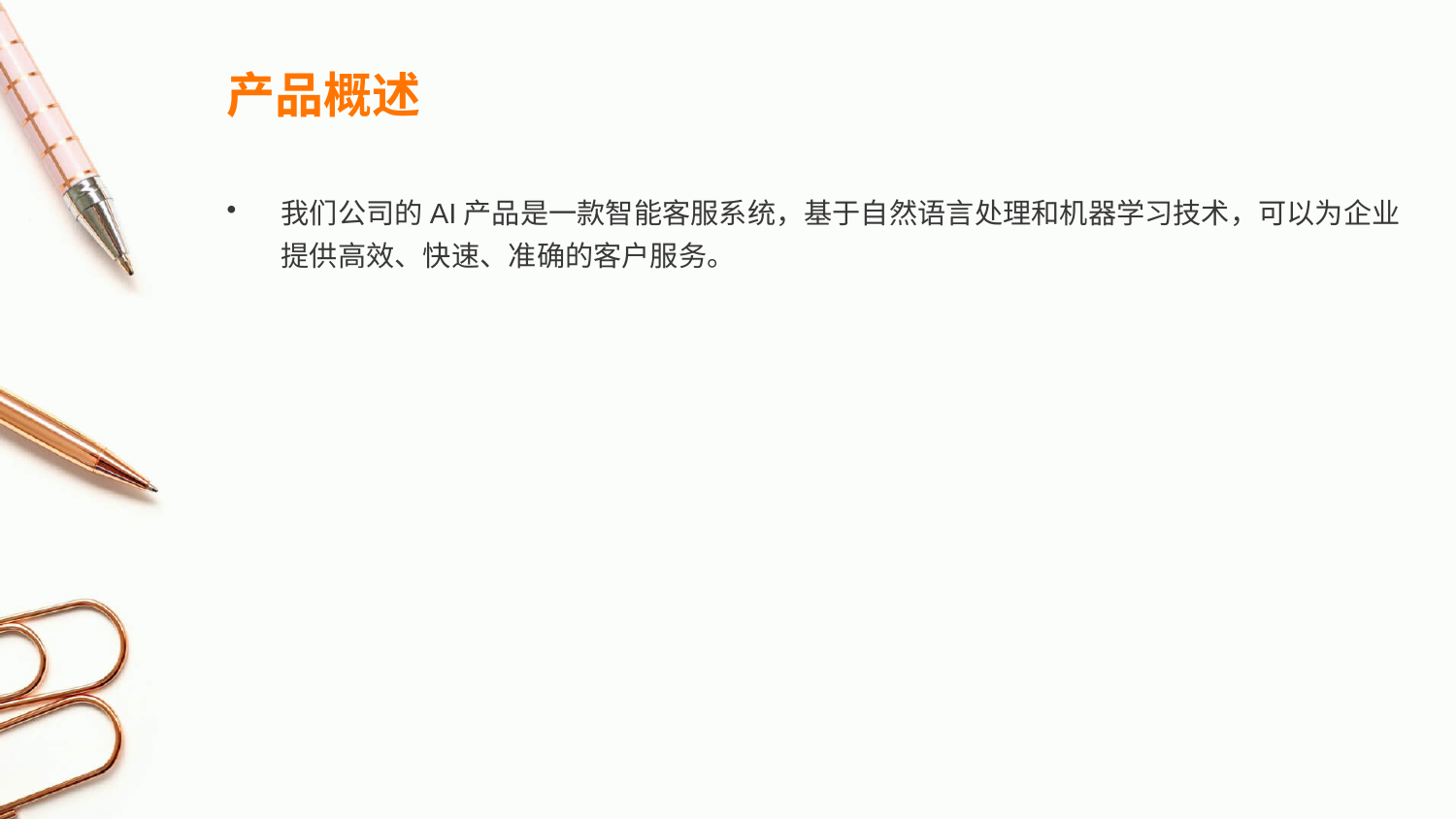

产品概述
我们公司的AI产品是一款智能客服系统，基于自然语言处理和机器学习技术，可以为企业提供高效、快速、准确的客户服务。